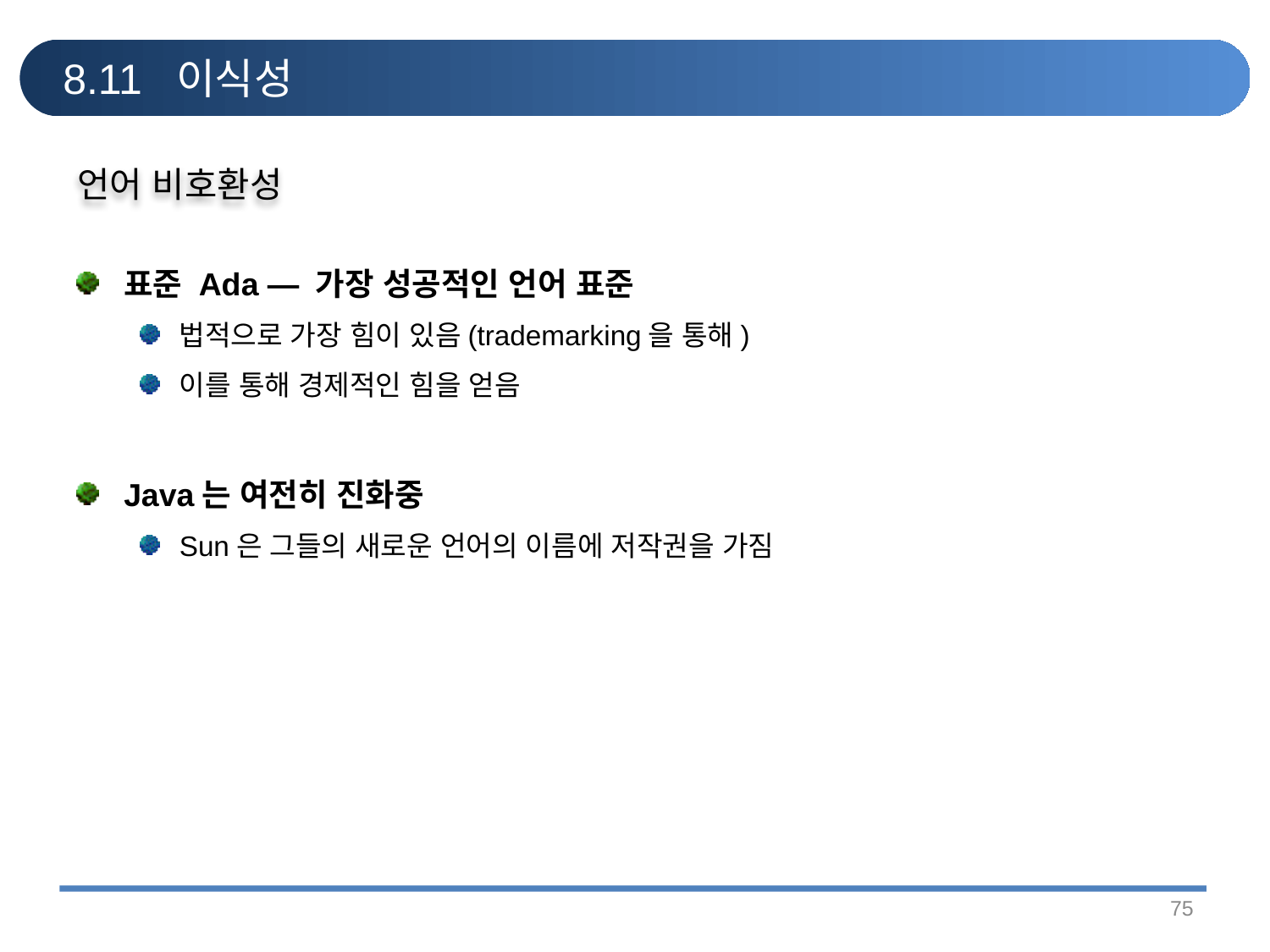

# 8.11  이식성
언어 비호환성
표준 Ada — 가장 성공적인 언어 표준
법적으로 가장 힘이 있음(trademarking을 통해)
이를 통해 경제적인 힘을 얻음

Java는 여전히 진화중
Sun은 그들의 새로운 언어의 이름에 저작권을 가짐
75